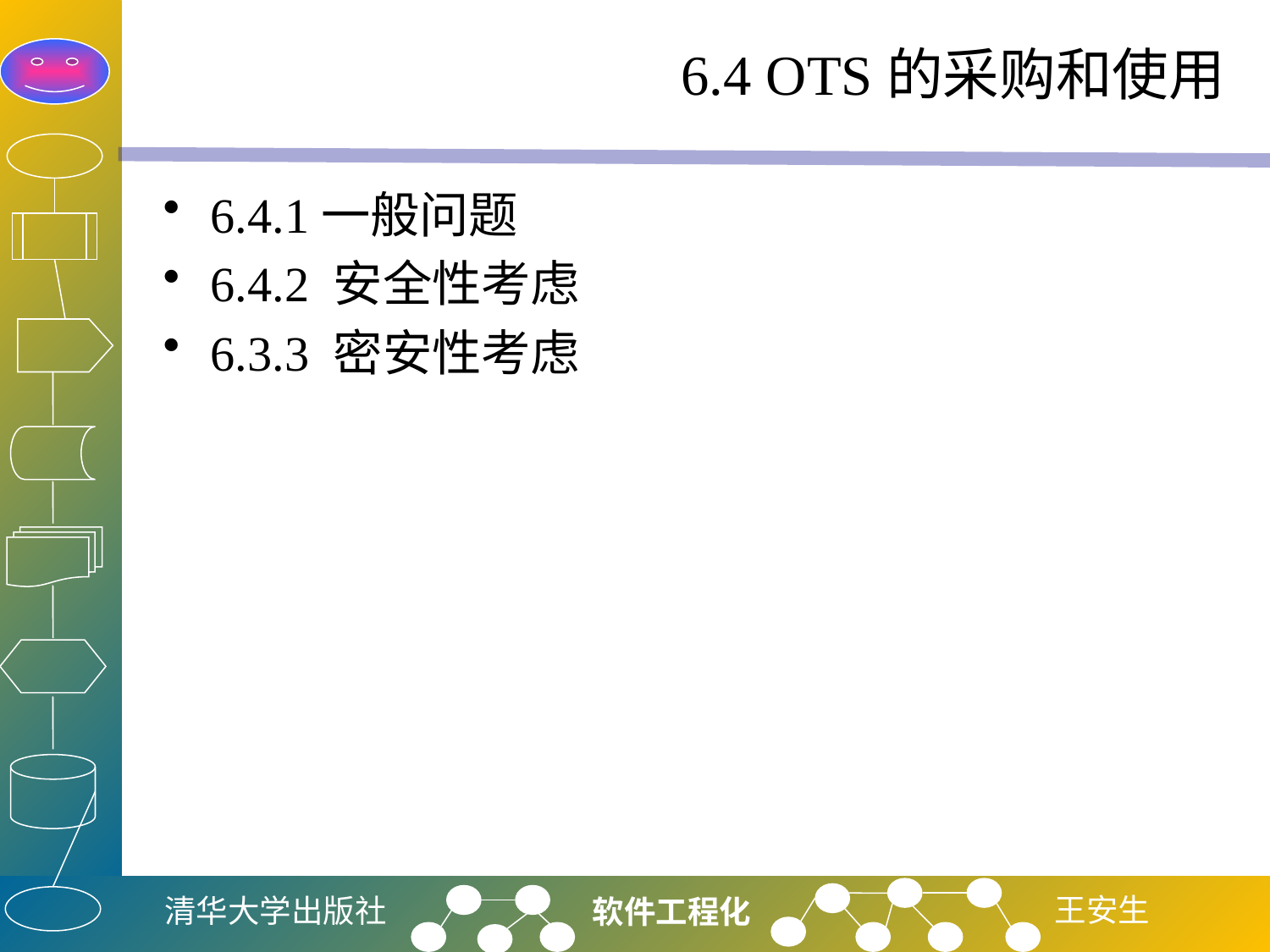

# 6.4 OTS的采购和使用
6.4.1一般问题
6.4.2 安全性考虑
6.3.3 密安性考虑